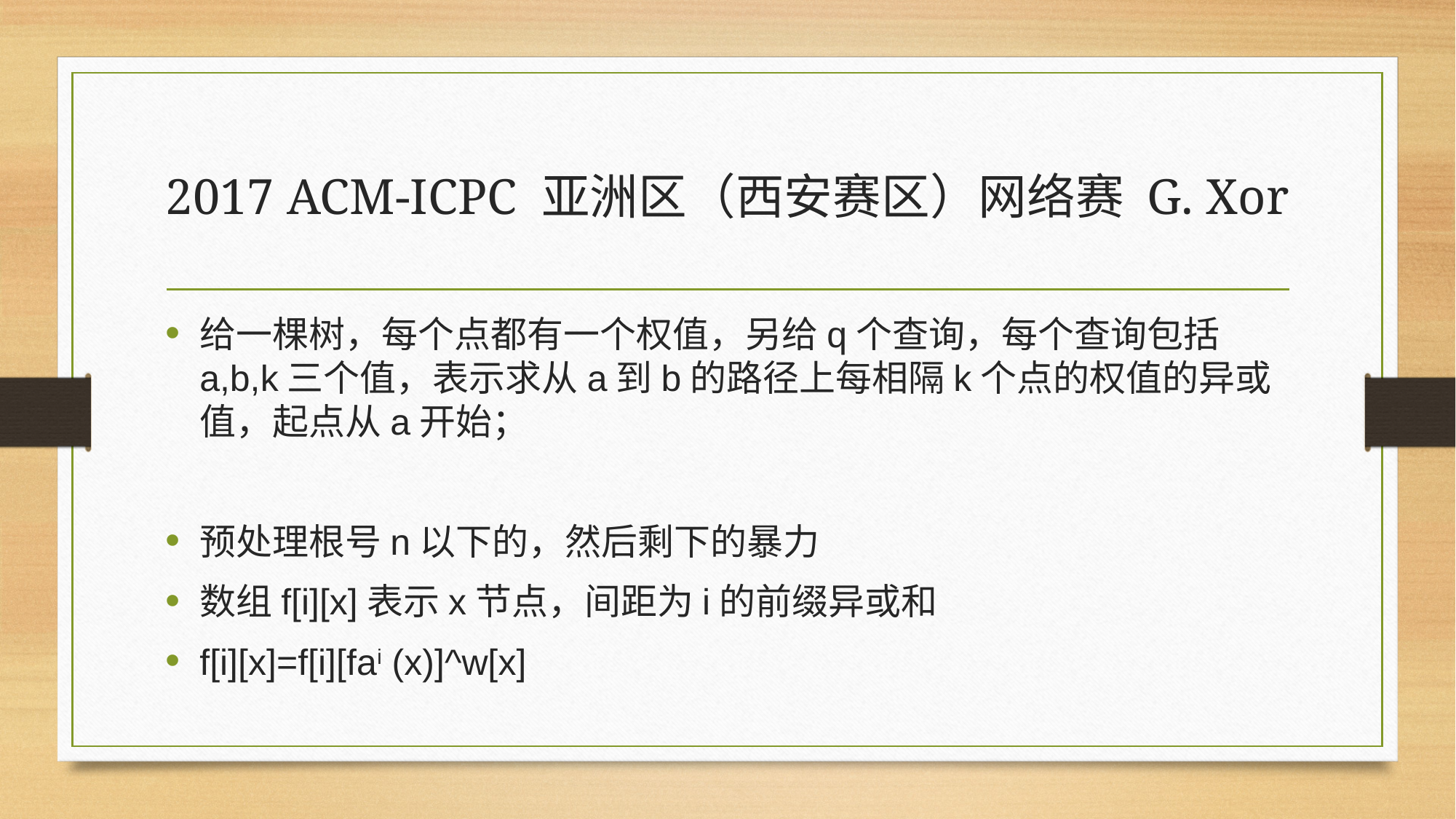

# 2017 ACM-ICPC 亚洲区（西安赛区）网络赛 G. Xor
给一棵树，每个点都有一个权值，另给q个查询，每个查询包括a,b,k三个值，表示求从a到b的路径上每相隔k个点的权值的异或值，起点从a开始；

预处理根号n以下的，然后剩下的暴力
数组f[i][x]表示x节点，间距为i的前缀异或和
f[i][x]=f[i][fai (x)]^w[x]